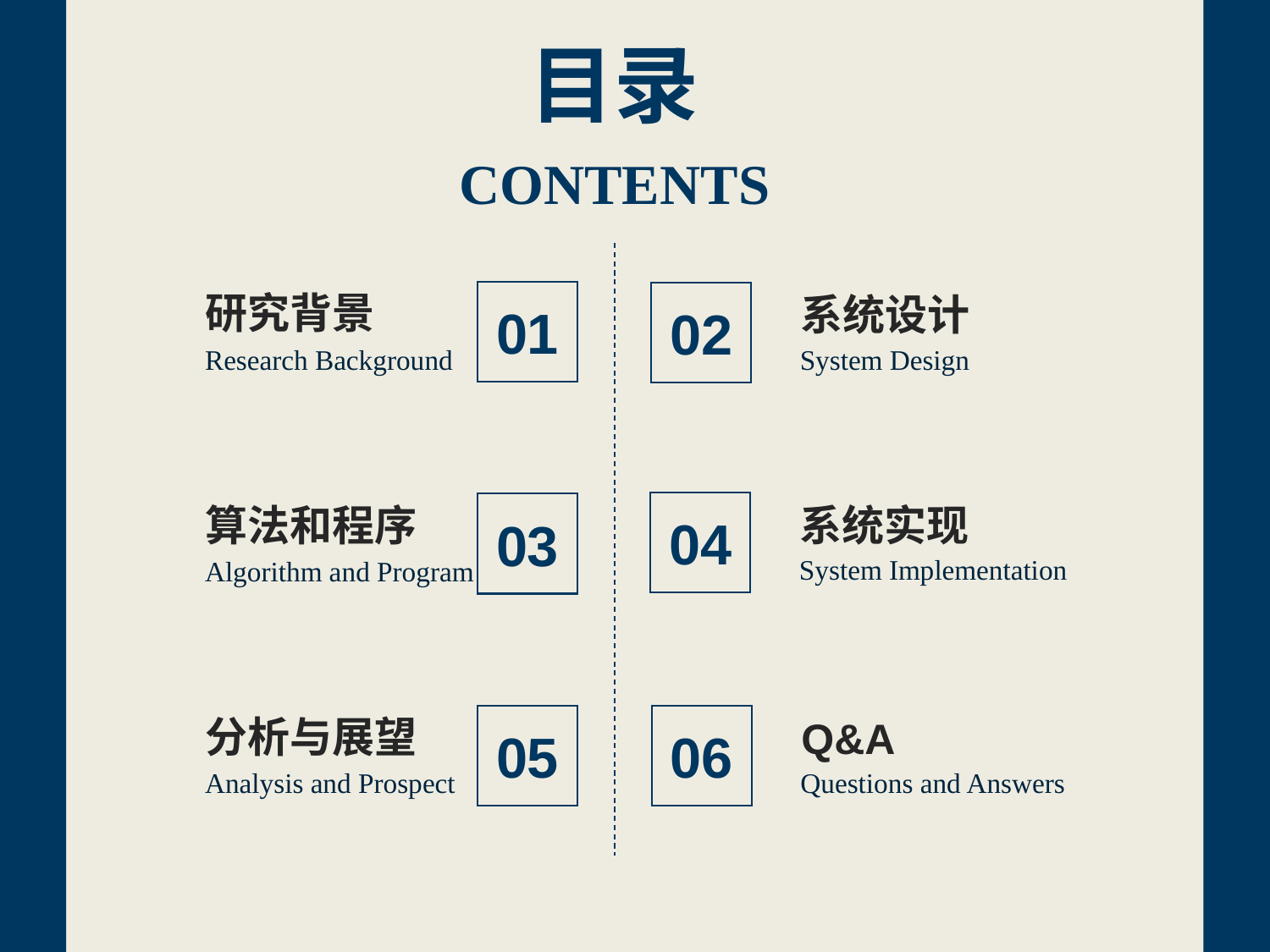

目录
CONTENTS
研究背景
Research Background
01
系统设计
System Design
02
算法和程序
Algorithm and Program
03
系统实现
System Implementation
04
分析与展望
Analysis and Prospect
05
Q&A
Questions and Answers
06
2